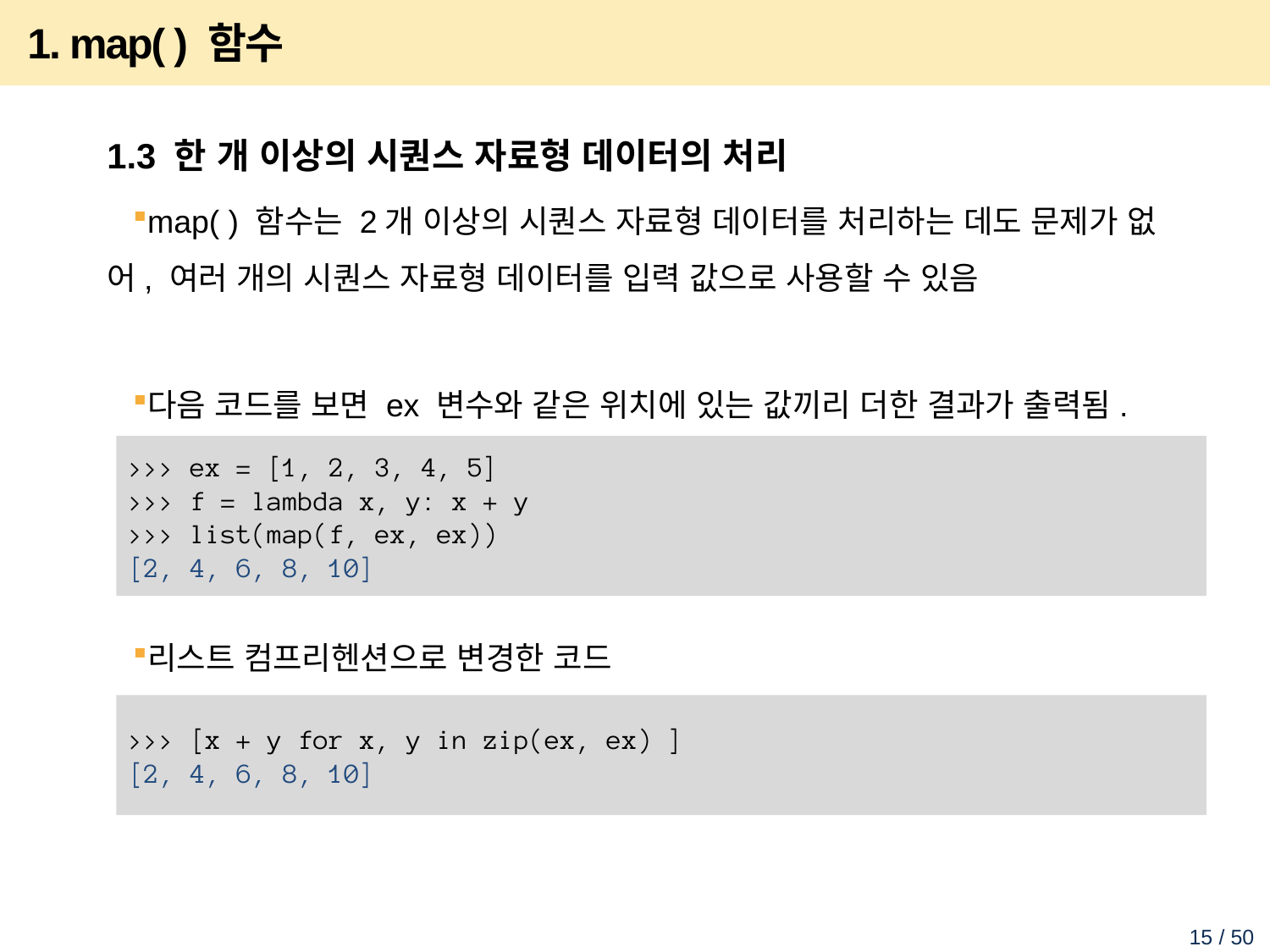

# 1. map( ) 함수
1.3 한 개 이상의 시퀀스 자료형 데이터의 처리
map( ) 함수는 2개 이상의 시퀀스 자료형 데이터를 처리하는 데도 문제가 없어, 여러 개의 시퀀스 자료형 데이터를 입력 값으로 사용할 수 있음

다음 코드를 보면 ex 변수와 같은 위치에 있는 값끼리 더한 결과가 출력됨.

리스트 컴프리헨션으로 변경한 코드

>>> ex = [1, 2, 3, 4, 5]
>>> f = lambda x, y: x + y
>>> list(map(f, ex, ex))
[2, 4, 6, 8, 10]
>>> [x + y for x, y in zip(ex, ex) ]
[2, 4, 6, 8, 10]